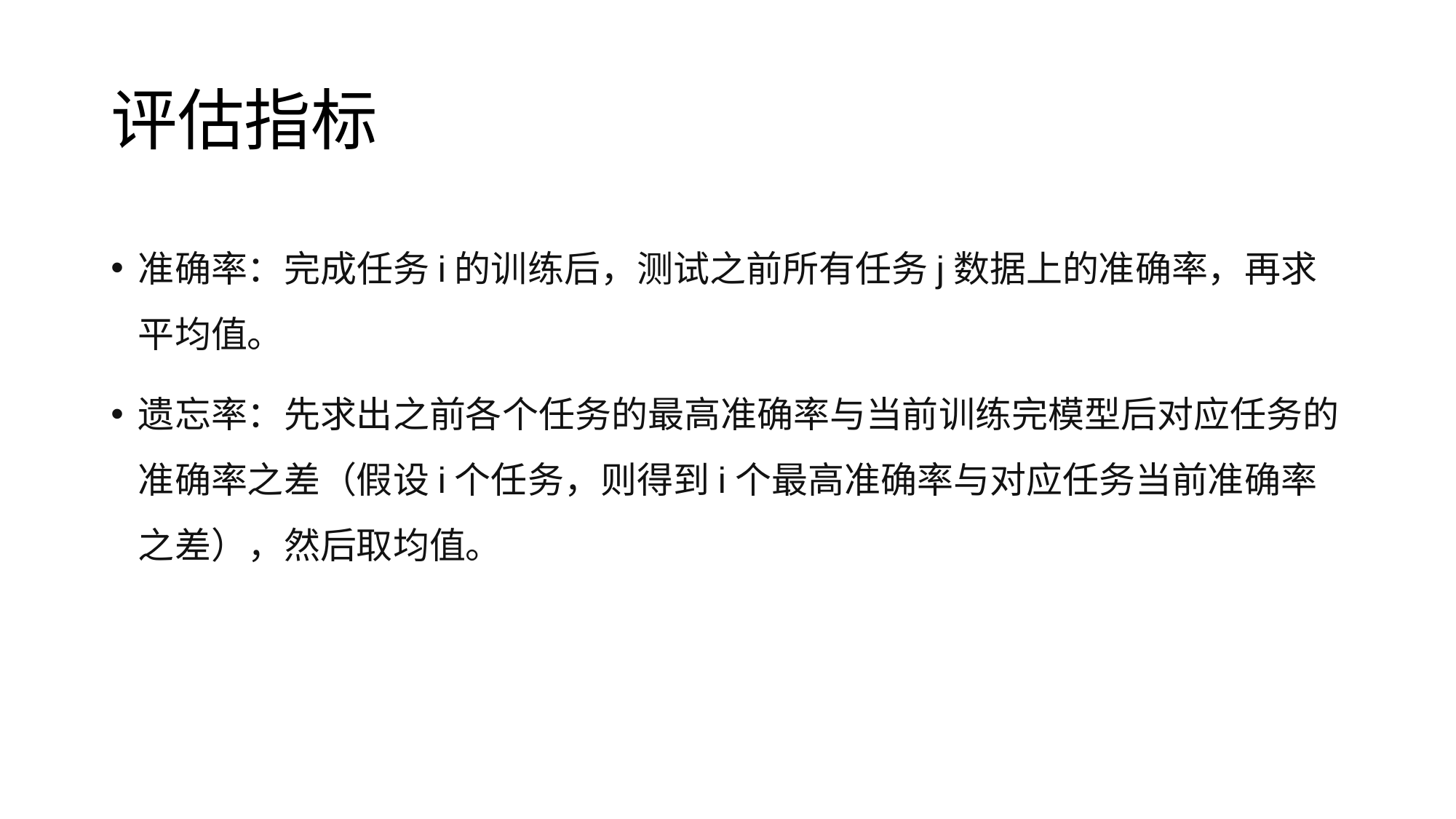

# 评估指标
准确率：完成任务i的训练后，测试之前所有任务j数据上的准确率，再求平均值。
遗忘率：先求出之前各个任务的最高准确率与当前训练完模型后对应任务的准确率之差（假设i个任务，则得到i个最高准确率与对应任务当前准确率之差），然后取均值。